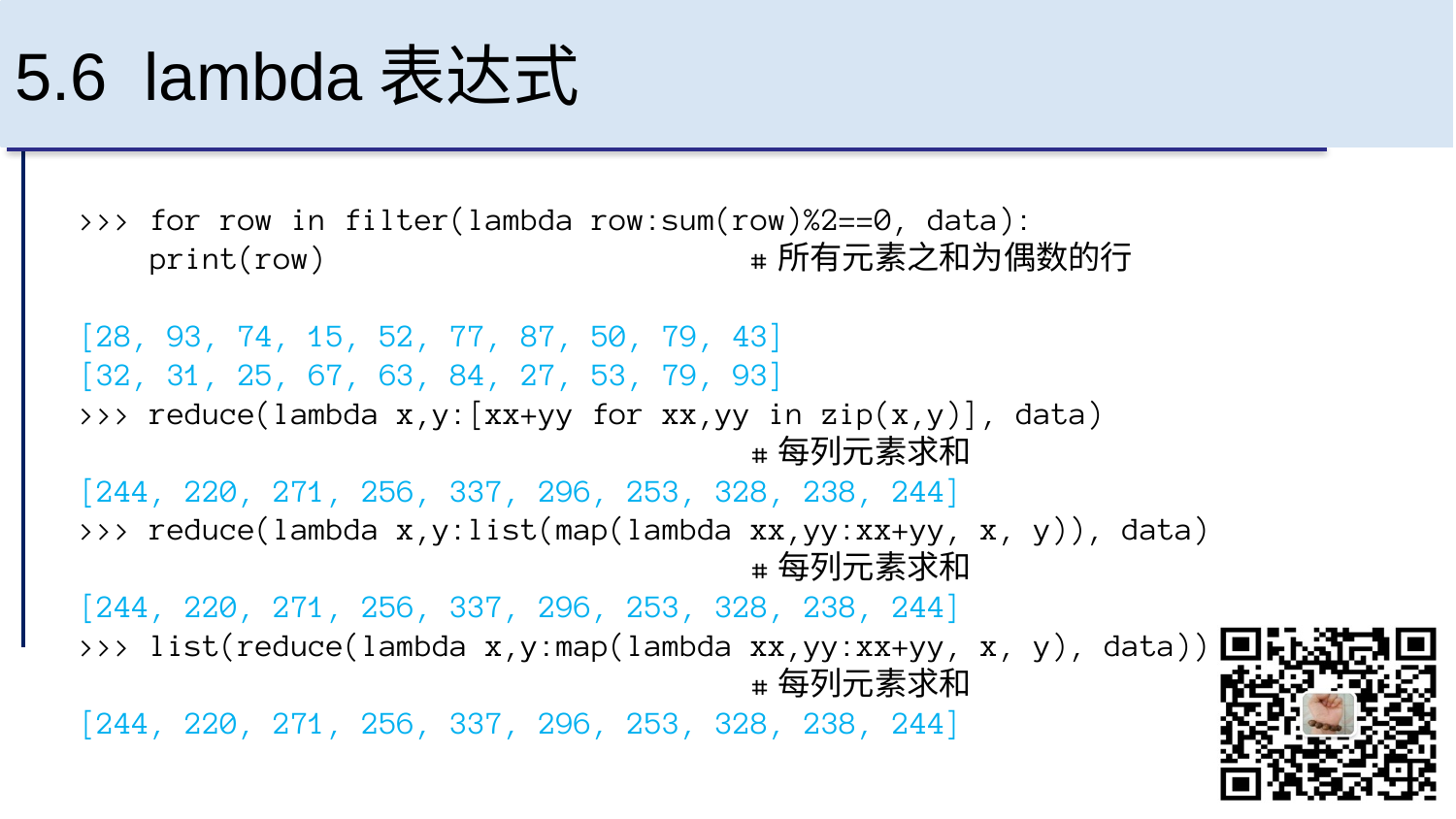

# 5.6  lambda表达式
>>> for row in filter(lambda row:sum(row)%2==0, data):
    print(row)                        #所有元素之和为偶数的行

[28, 93, 74, 15, 52, 77, 87, 50, 79, 43]
[32, 31, 25, 67, 63, 84, 27, 53, 79, 93]
>>> reduce(lambda x,y:[xx+yy for xx,yy in zip(x,y)], data)
                                      #每列元素求和
[244, 220, 271, 256, 337, 296, 253, 328, 238, 244]
>>> reduce(lambda x,y:list(map(lambda xx,yy:xx+yy, x, y)), data)
                                      #每列元素求和
[244, 220, 271, 256, 337, 296, 253, 328, 238, 244]
>>> list(reduce(lambda x,y:map(lambda xx,yy:xx+yy, x, y), data))
                                      #每列元素求和
[244, 220, 271, 256, 337, 296, 253, 328, 238, 244]